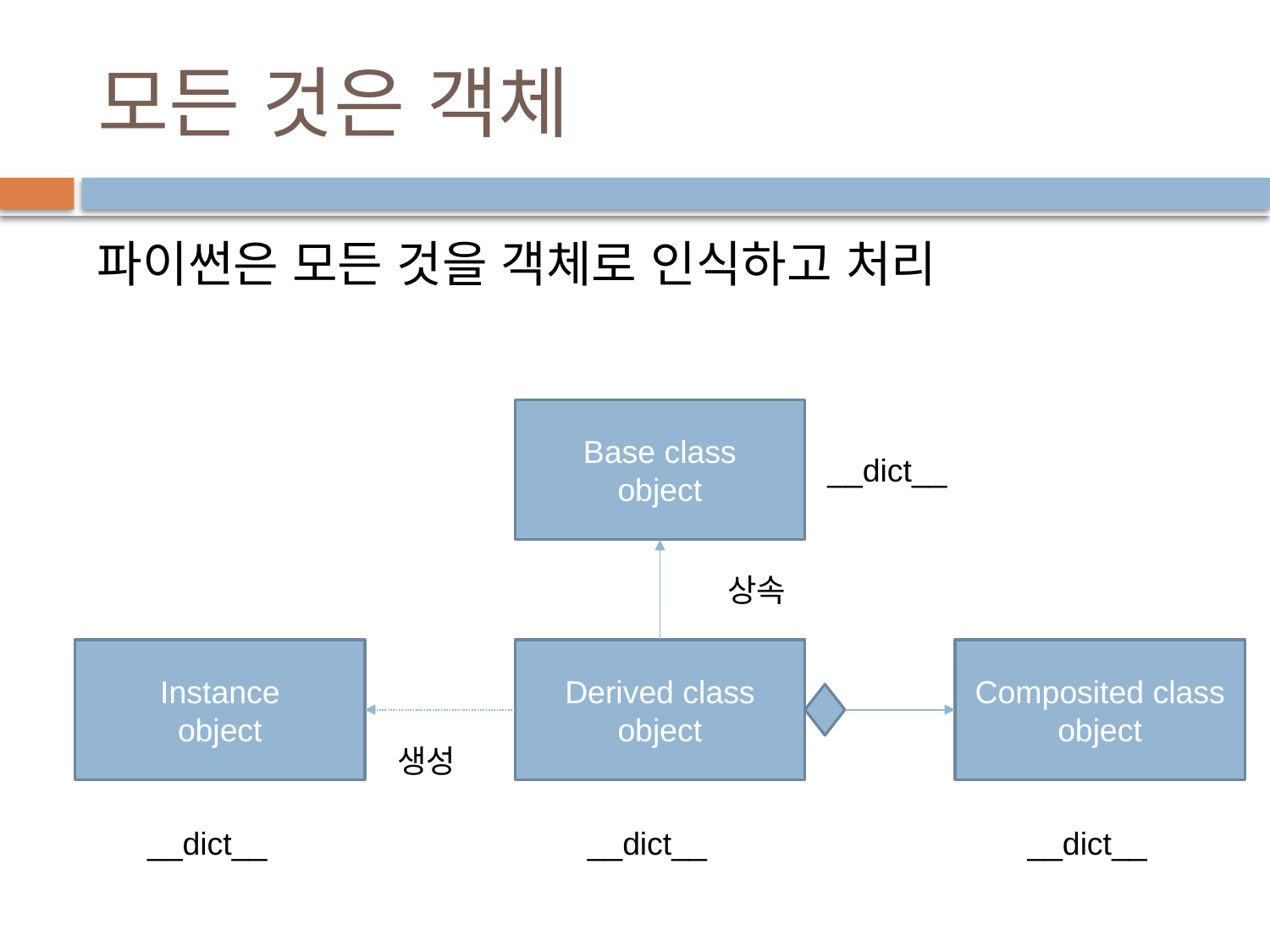

# 모든 것은 객체
파이썬은 모든 것을 객체로 인식하고 처리
Base class
object
__dict__
상속
Instance
object
Derived class
object
Composited class
object

생성
__dict__
__dict__
__dict__